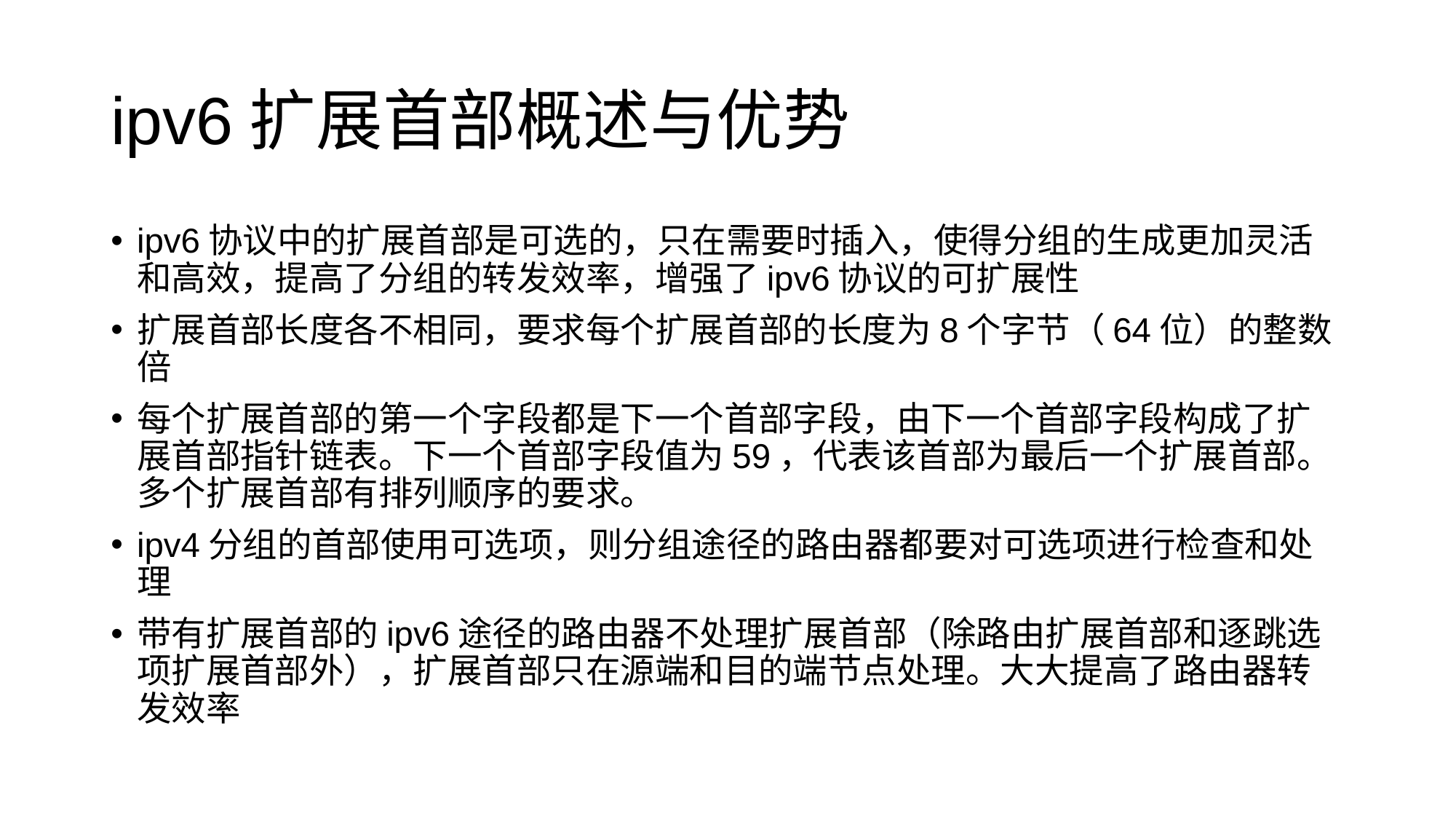

# ipv6扩展首部概述与优势
ipv6协议中的扩展首部是可选的，只在需要时插入，使得分组的生成更加灵活和高效，提高了分组的转发效率，增强了ipv6协议的可扩展性
扩展首部长度各不相同，要求每个扩展首部的长度为8个字节（64位）的整数倍
每个扩展首部的第一个字段都是下一个首部字段，由下一个首部字段构成了扩展首部指针链表。下一个首部字段值为59，代表该首部为最后一个扩展首部。多个扩展首部有排列顺序的要求。
ipv4分组的首部使用可选项，则分组途径的路由器都要对可选项进行检查和处理
带有扩展首部的ipv6途径的路由器不处理扩展首部（除路由扩展首部和逐跳选项扩展首部外），扩展首部只在源端和目的端节点处理。大大提高了路由器转发效率